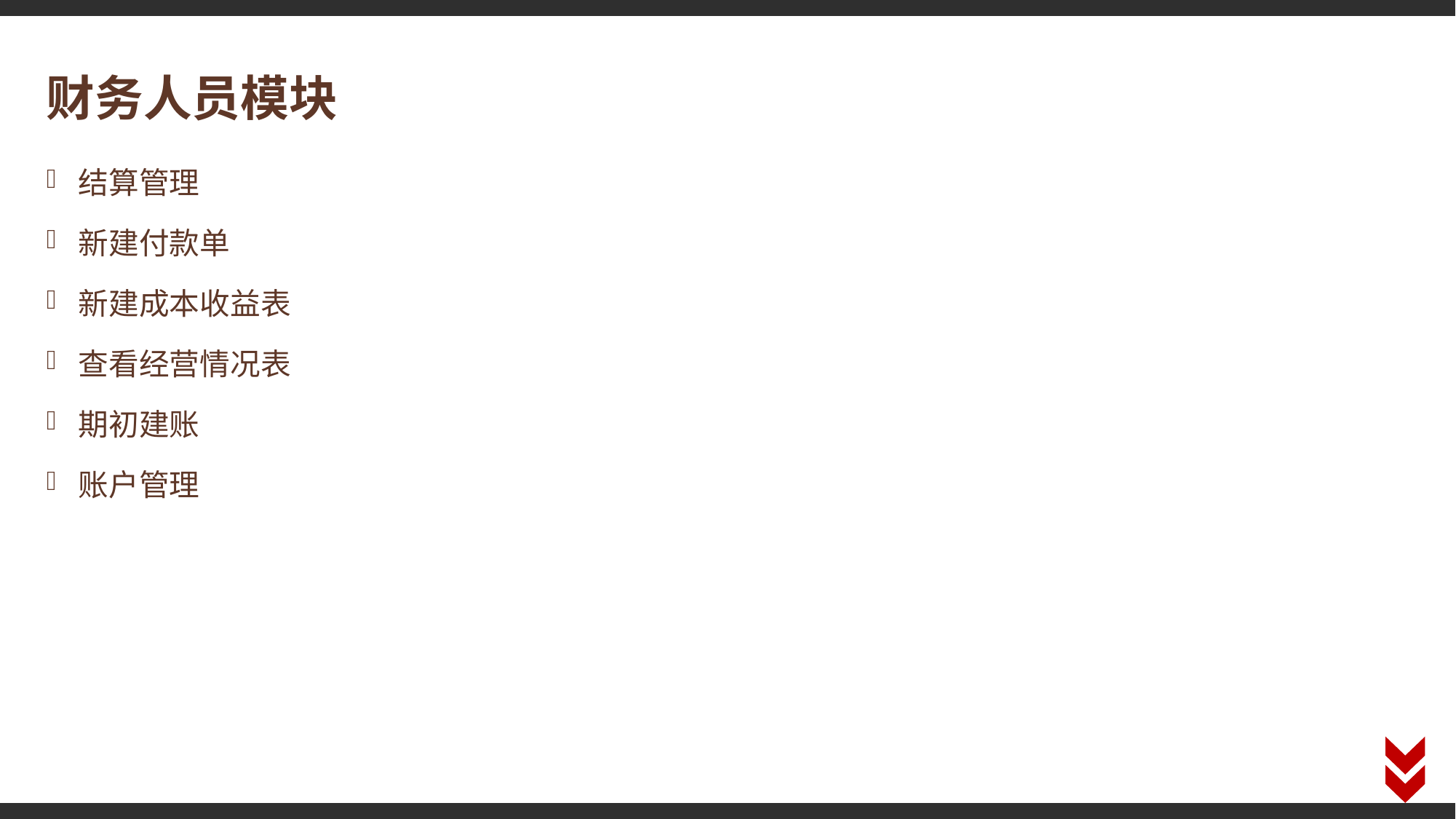

# 财务人员模块
结算管理
新建付款单
新建成本收益表
查看经营情况表
期初建账
账户管理